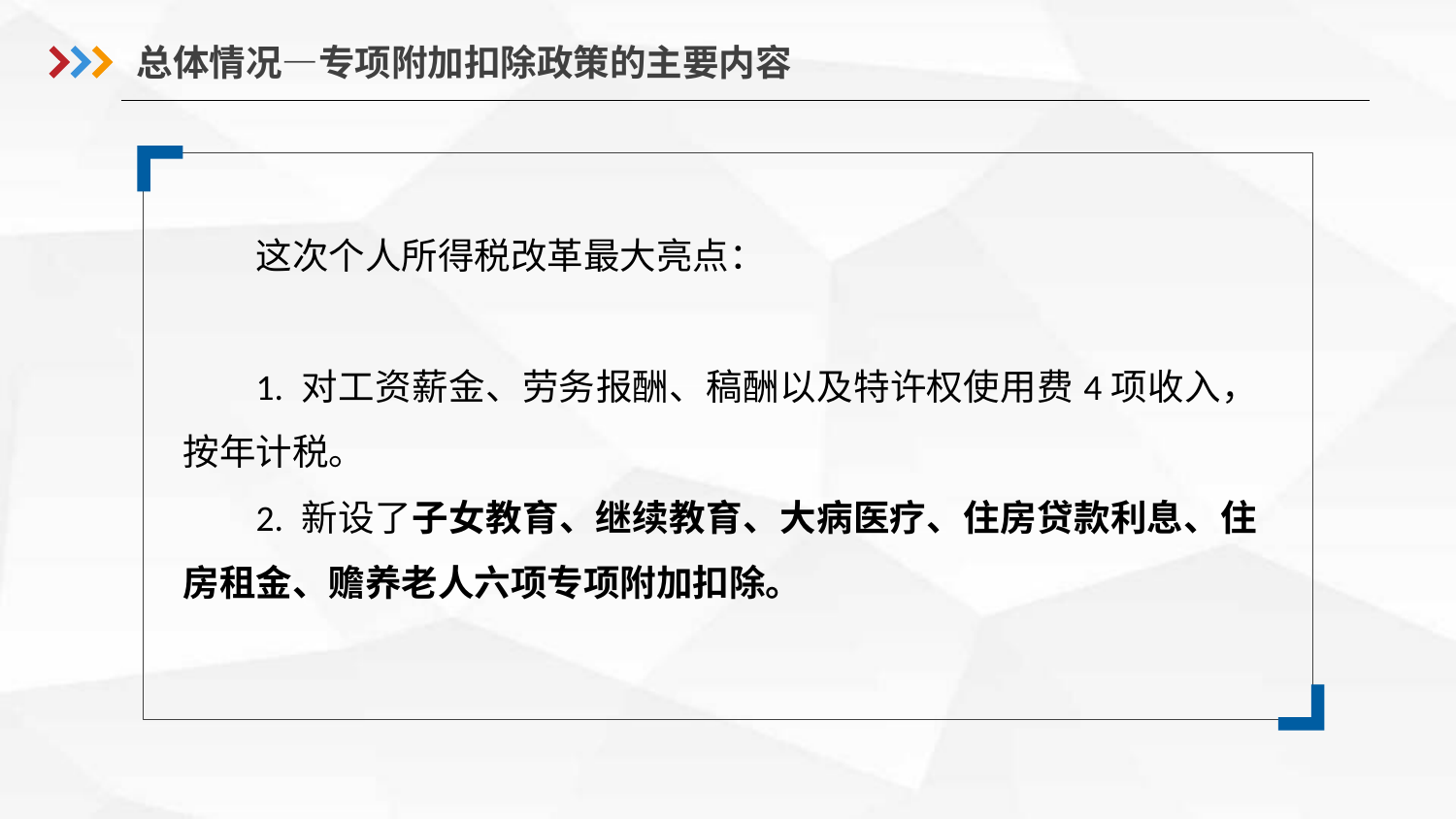

总体情况—专项附加扣除政策的主要内容

这次个人所得税改革最大亮点：

1. 对工资薪金、劳务报酬、稿酬以及特许权使用费4项收入，按年计税。
2. 新设了子女教育、继续教育、大病医疗、住房贷款利息、住房租金、赡养老人六项专项附加扣除。